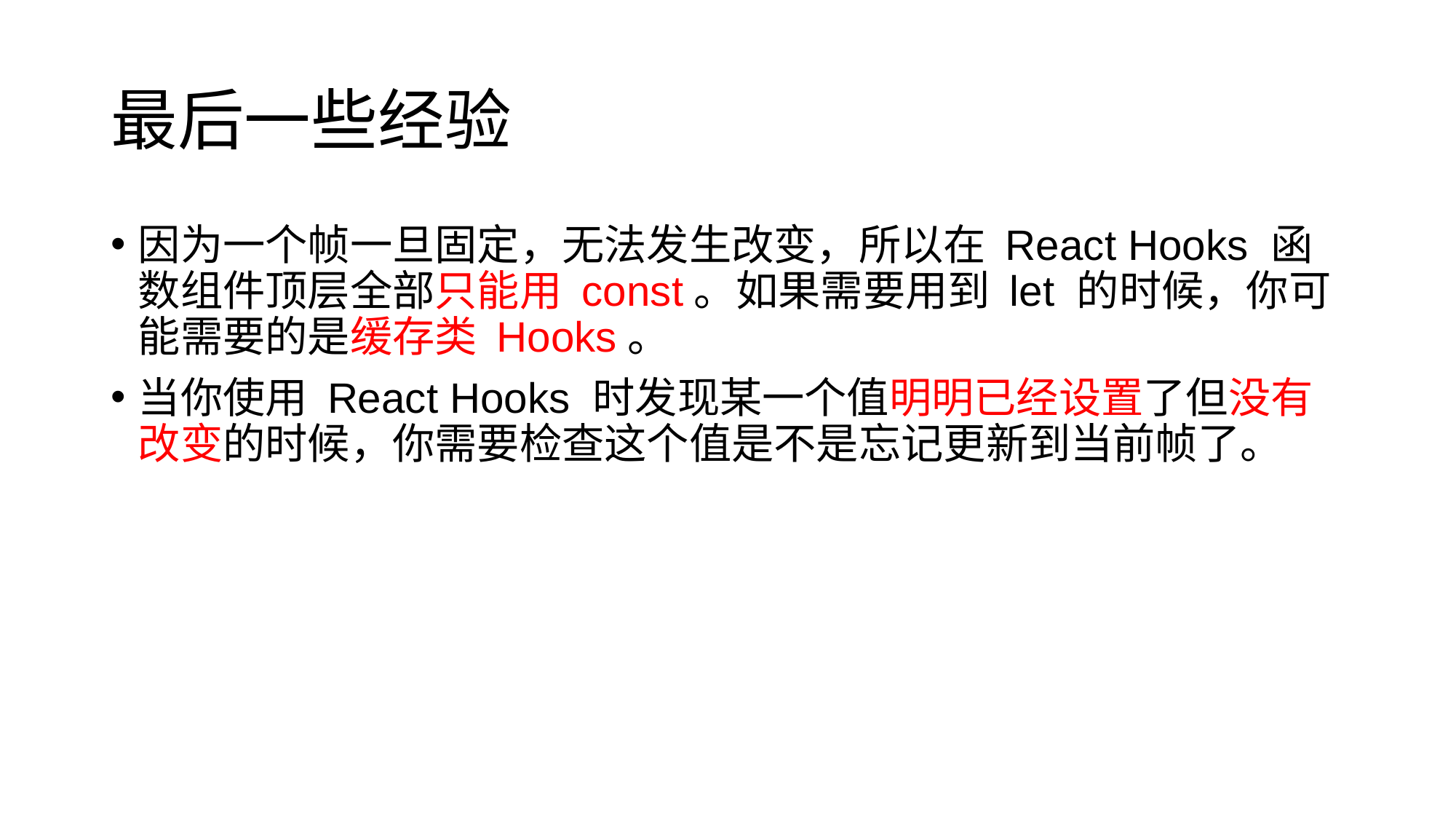

# 最后一些经验
因为一个帧一旦固定，无法发生改变，所以在 React Hooks 函数组件顶层全部只能用 const。如果需要用到 let 的时候，你可能需要的是缓存类 Hooks。
当你使用 React Hooks 时发现某一个值明明已经设置了但没有改变的时候，你需要检查这个值是不是忘记更新到当前帧了。